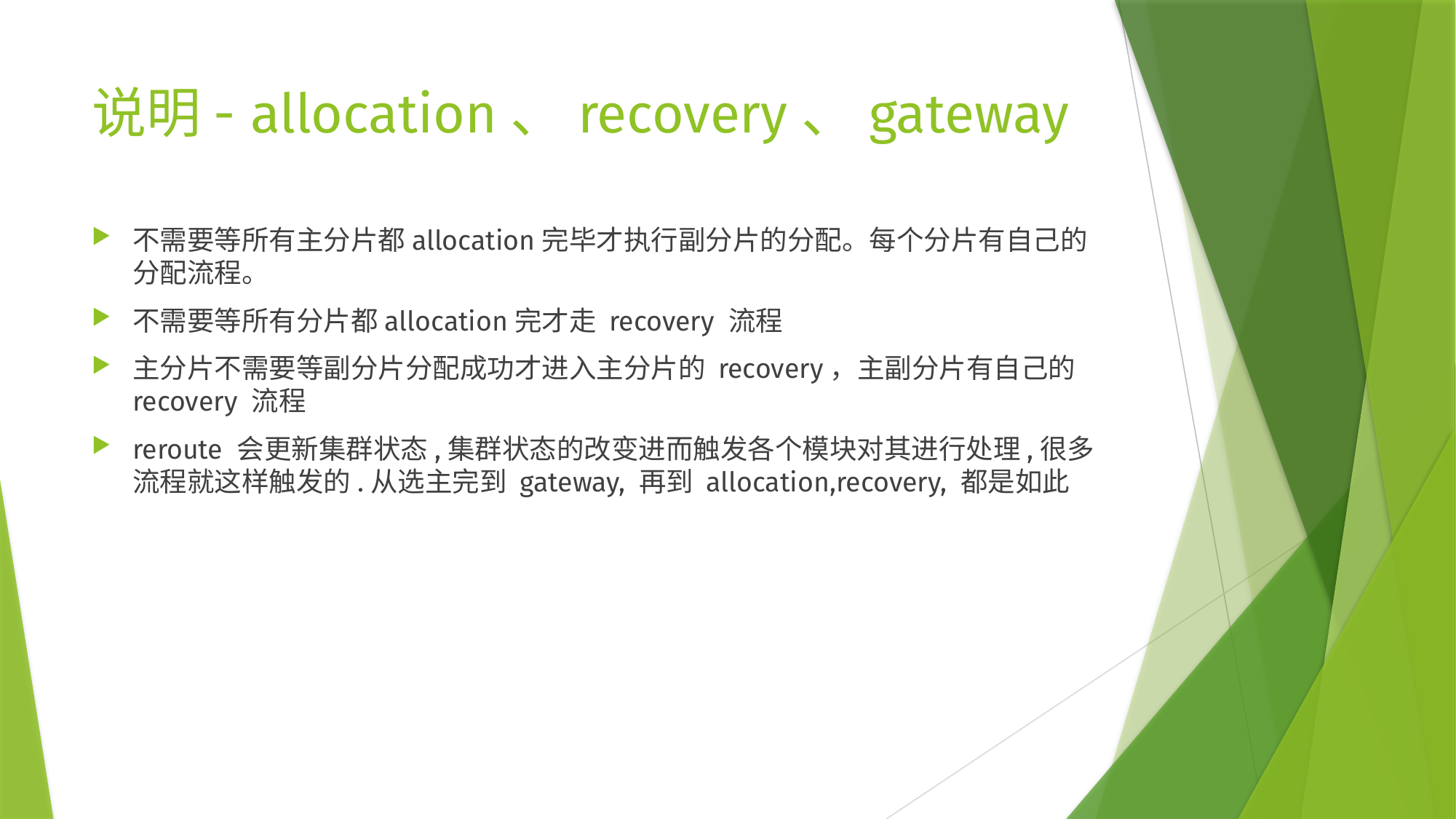

# 说明- allocation、recovery、gateway

不需要等所有主分片都allocation完毕才执行副分片的分配。每个分片有自己的分配流程。
不需要等所有分片都allocation完才走 recovery 流程
主分片不需要等副分片分配成功才进入主分片的 recovery，主副分片有自己的 recovery 流程
reroute 会更新集群状态,集群状态的改变进而触发各个模块对其进行处理,很多流程就这样触发的.从选主完到 gateway, 再到 allocation,recovery, 都是如此